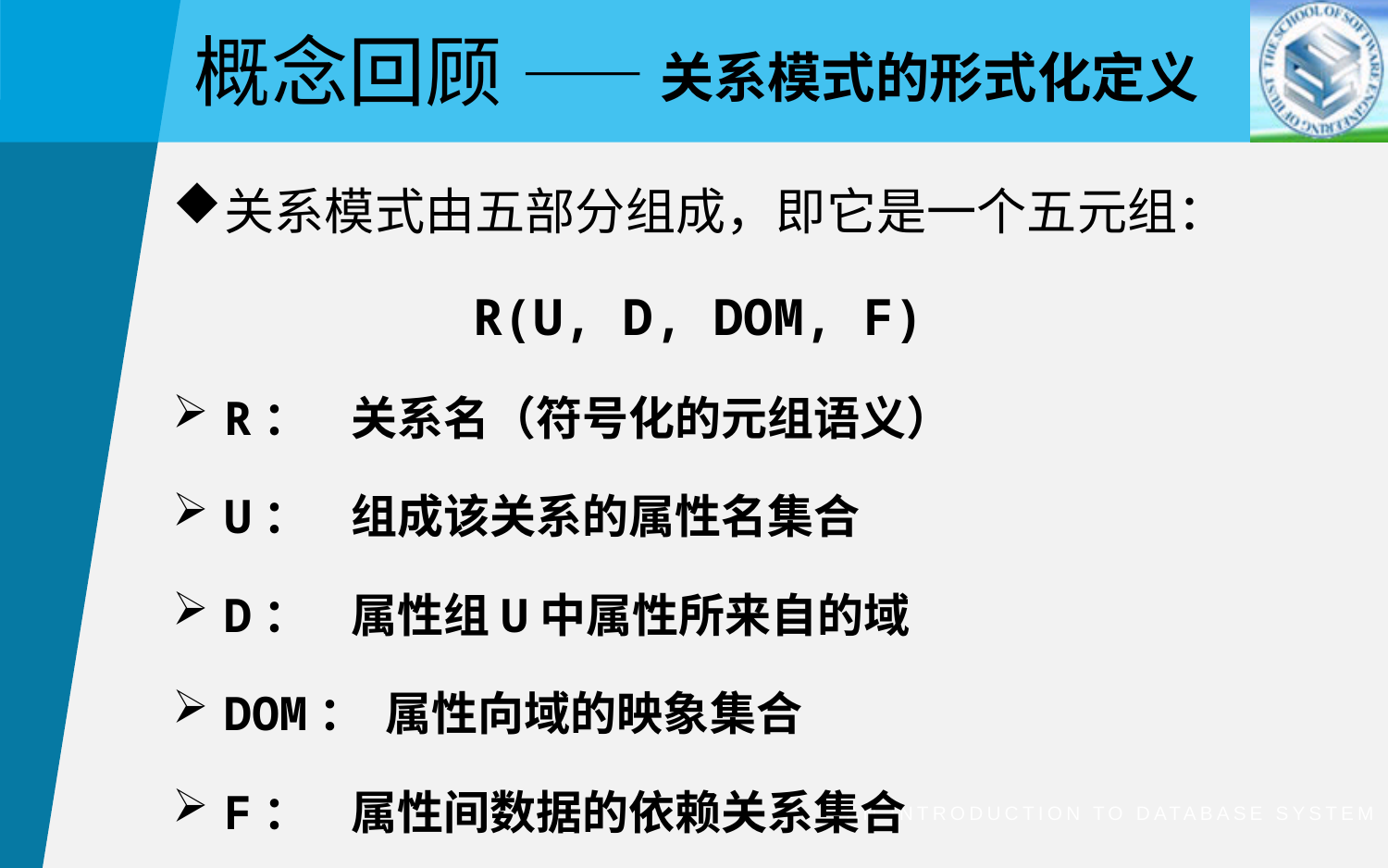

概念回顾
——关系模式的形式化定义
关系模式由五部分组成，即它是一个五元组：
          R(U, D, DOM, F)
R：    关系名（符号化的元组语义）
U：    组成该关系的属性名集合
D：    属性组U中属性所来自的域
DOM：  属性向域的映象集合
F：    属性间数据的依赖关系集合
An Introduction to Database System